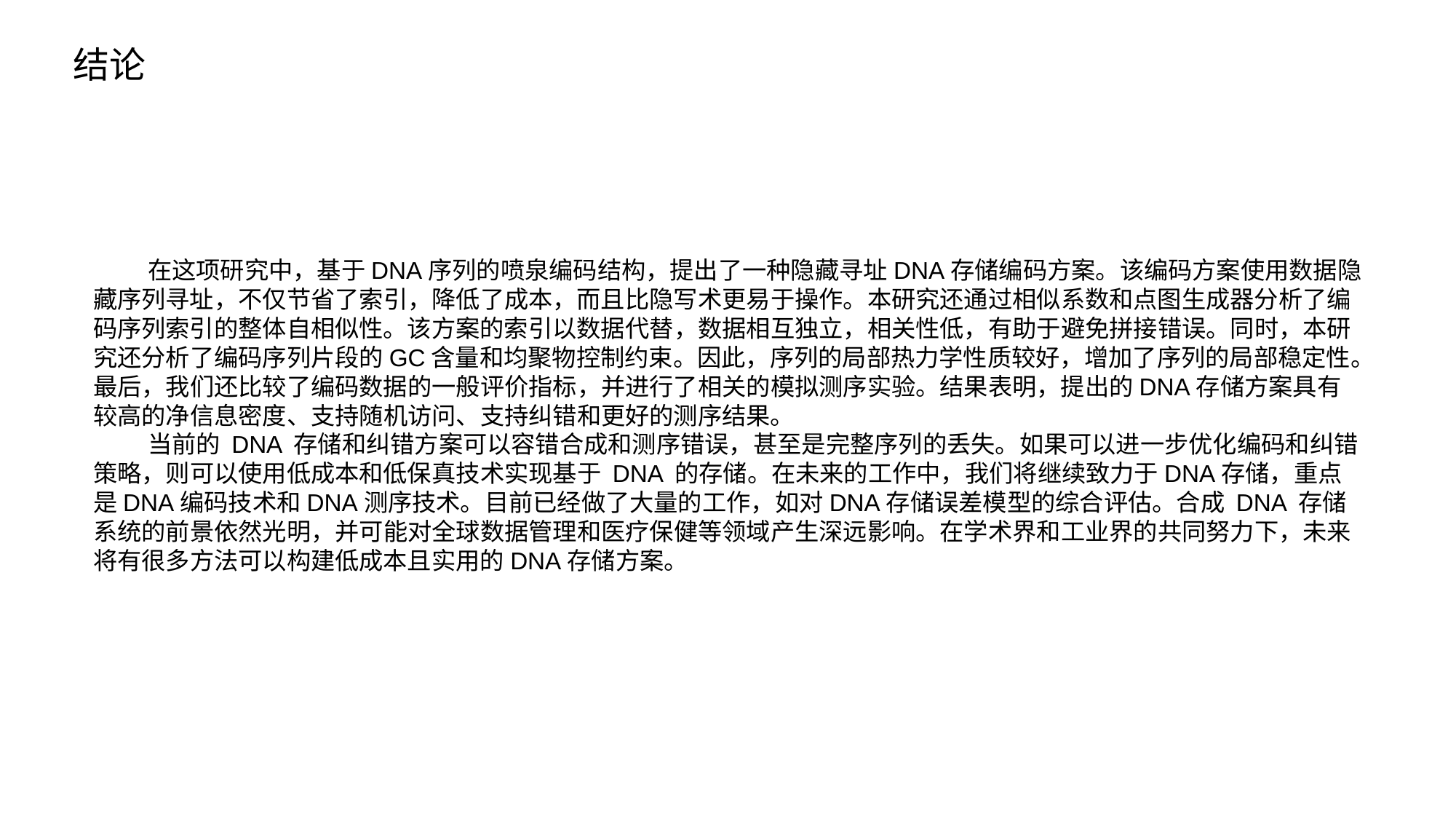

结论
在这项研究中，基于DNA序列的喷泉编码结构，提出了一种隐藏寻址DNA存储编码方案。该编码方案使用数据隐藏序列寻址，不仅节省了索引，降低了成本，而且比隐写术更易于操作。本研究还通过相似系数和点图生成器分析了编码序列索引的整体自相似性。该方案的索引以数据代替，数据相互独立，相关性低，有助于避免拼接错误。同时，本研究还分析了编码序列片段的GC含量和均聚物控制约束。因此，序列的局部热力学性质较好，增加了序列的局部稳定性。最后，我们还比较了编码数据的一般评价指标，并进行了相关的模拟测序实验。结果表明，提出的DNA存储方案具有较高的净信息密度、支持随机访问、支持纠错和更好的测序结果。
当前的 DNA 存储和纠错方案可以容错合成和测序错误，甚至是完整序列的丢失。如果可以进一步优化编码和纠错策略，则可以使用低成本和低保真技术实现基于 DNA 的存储。在未来的工作中，我们将继续致力于DNA存储，重点是DNA编码技术和DNA测序技术。目前已经做了大量的工作，如对DNA存储误差模型的综合评估。合成 DNA 存储系统的前景依然光明，并可能对全球数据管理和医疗保健等领域产生深远影响。在学术界和工业界的共同努力下，未来将有很多方法可以构建低成本且实用的DNA存储方案。